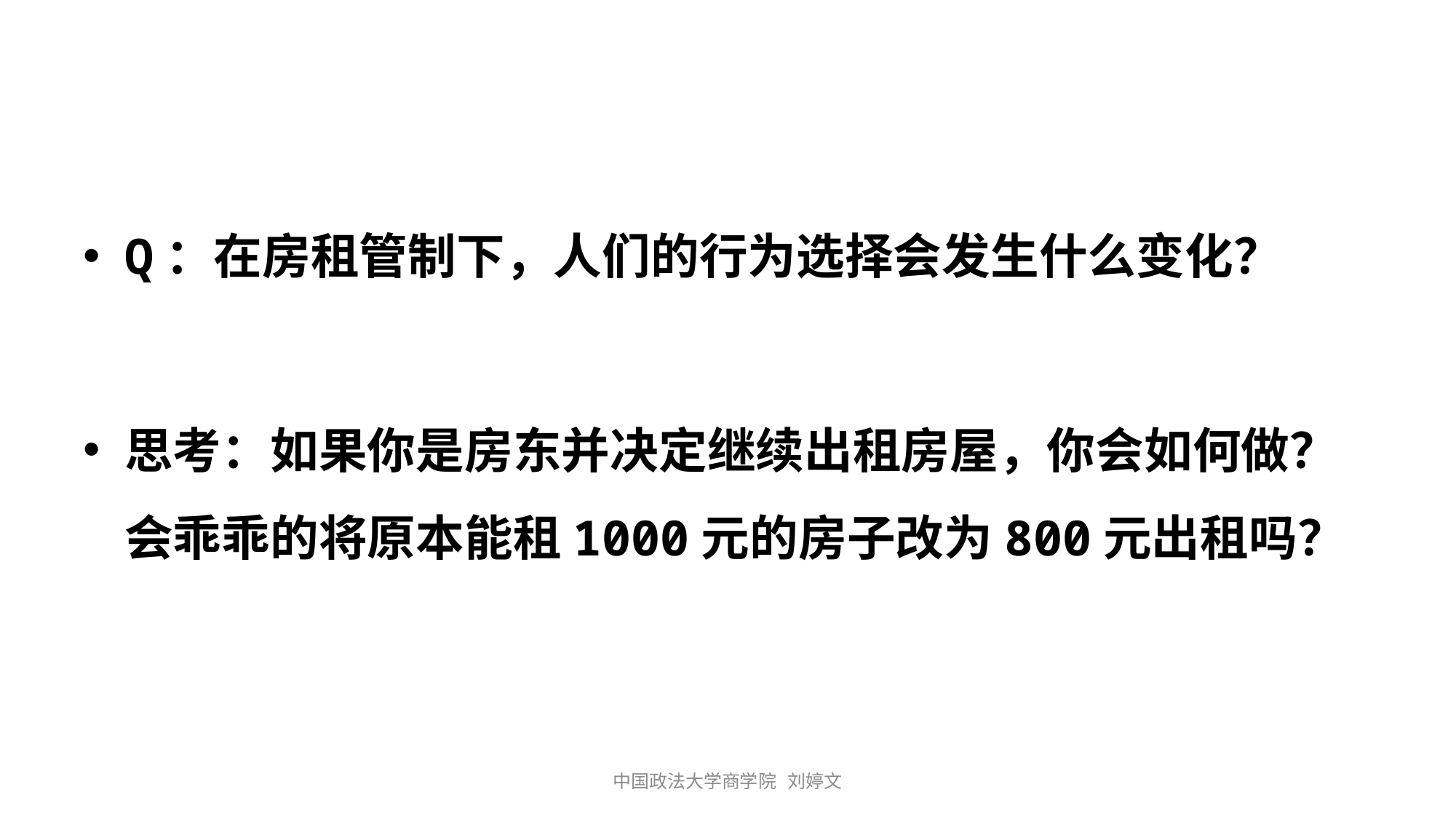

#
Q：在房租管制下，人们的行为选择会发生什么变化？

思考：如果你是房东并决定继续出租房屋，你会如何做？会乖乖的将原本能租1000元的房子改为800元出租吗？

中国政法大学商学院  刘婷文